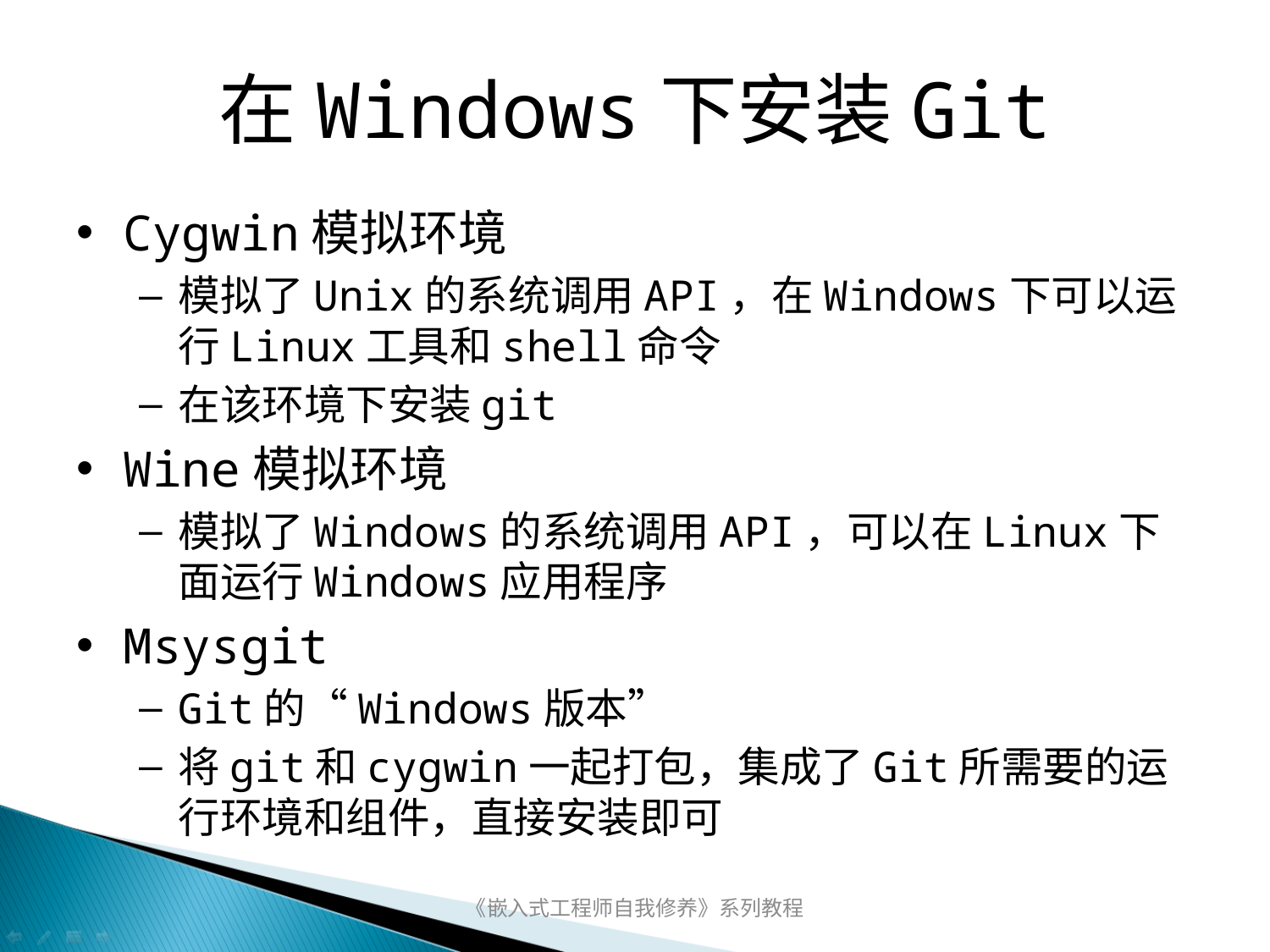

# 在Windows下安装Git
Cygwin模拟环境
模拟了Unix的系统调用API，在Windows下可以运行Linux工具和shell命令
在该环境下安装git
Wine模拟环境
模拟了Windows的系统调用API，可以在Linux下面运行Windows应用程序
Msysgit
Git的“Windows版本”
将git和cygwin一起打包，集成了Git所需要的运行环境和组件，直接安装即可
《嵌入式工程师自我修养》系列教程